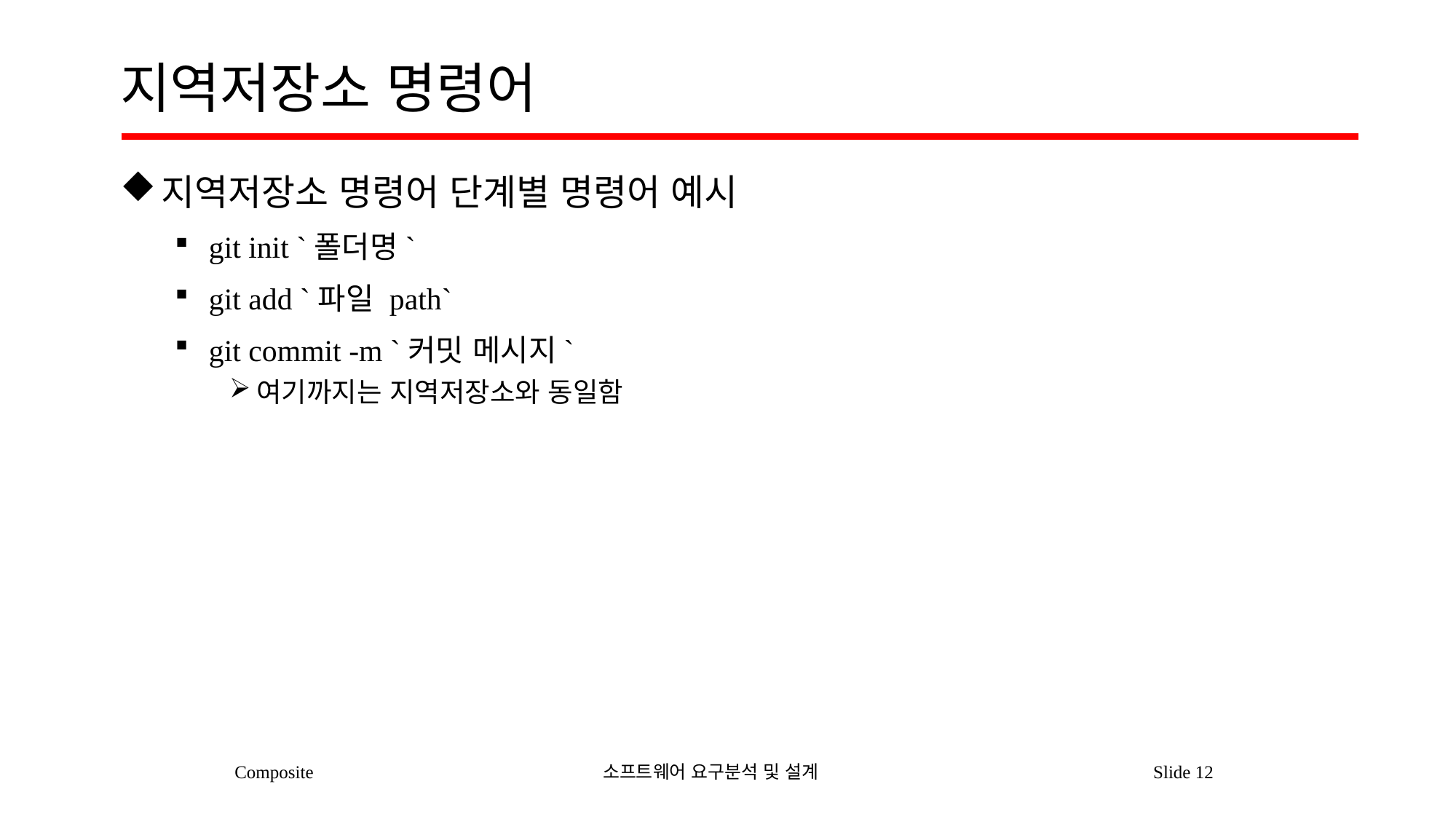

# 지역저장소 명령어
지역저장소 명령어 단계별 명령어 예시
git init `폴더명`
git add `파일 path`
git commit -m `커밋 메시지`
여기까지는 지역저장소와 동일함